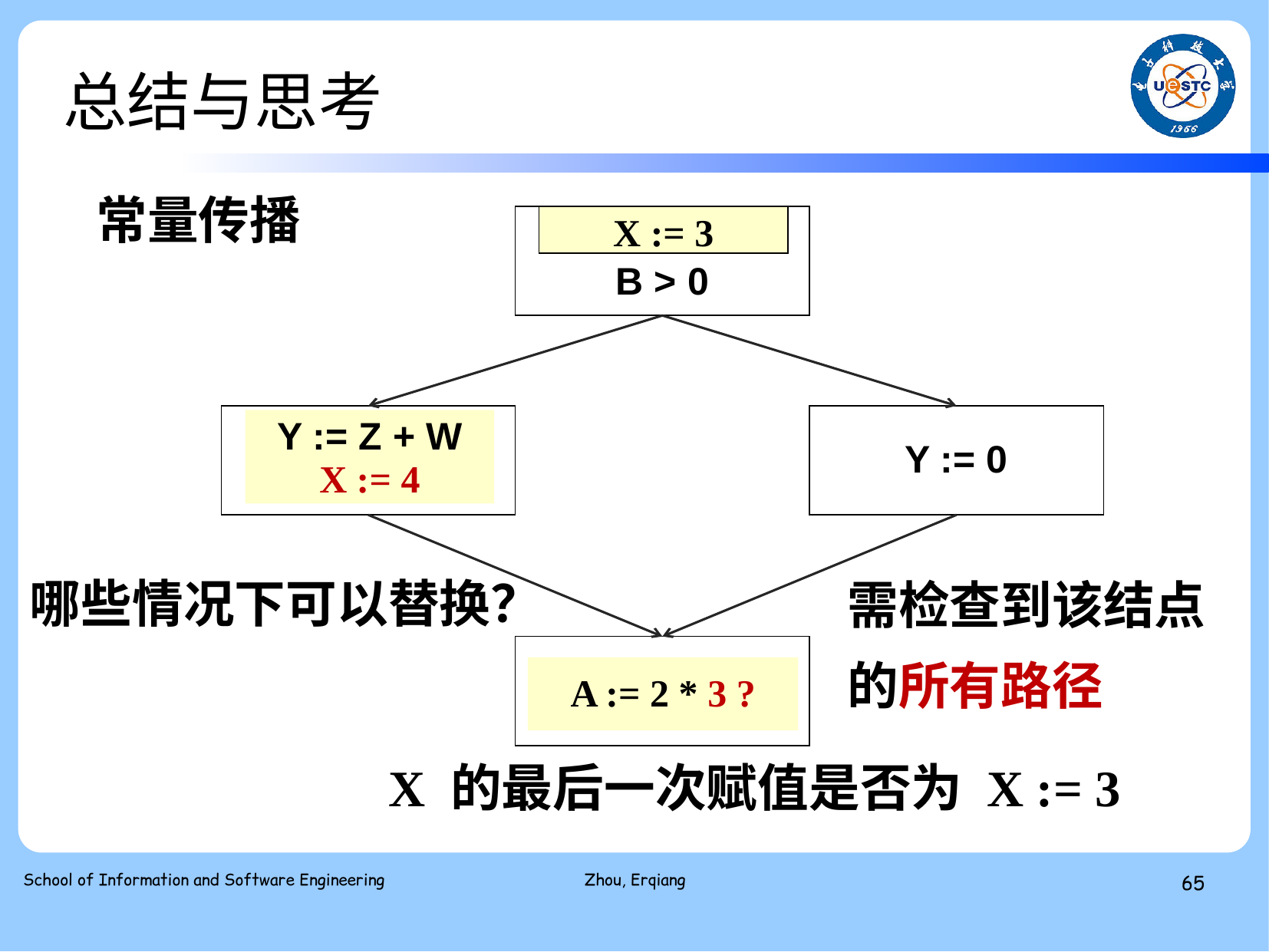

# 总结与思考
常量传播
X := 3
B > 0
X := 3
Y := Z + W
Y := 0
Y := Z + W
X := 4
哪些情况下可以替换？
需检查到该结点
的所有路径
A := 2 * X
A := 2 * 3 ?
A := 2 * 3
X 的最后一次赋值是否为 X := 3
 School of Information and Software Engineering
Zhou, Erqiang
65